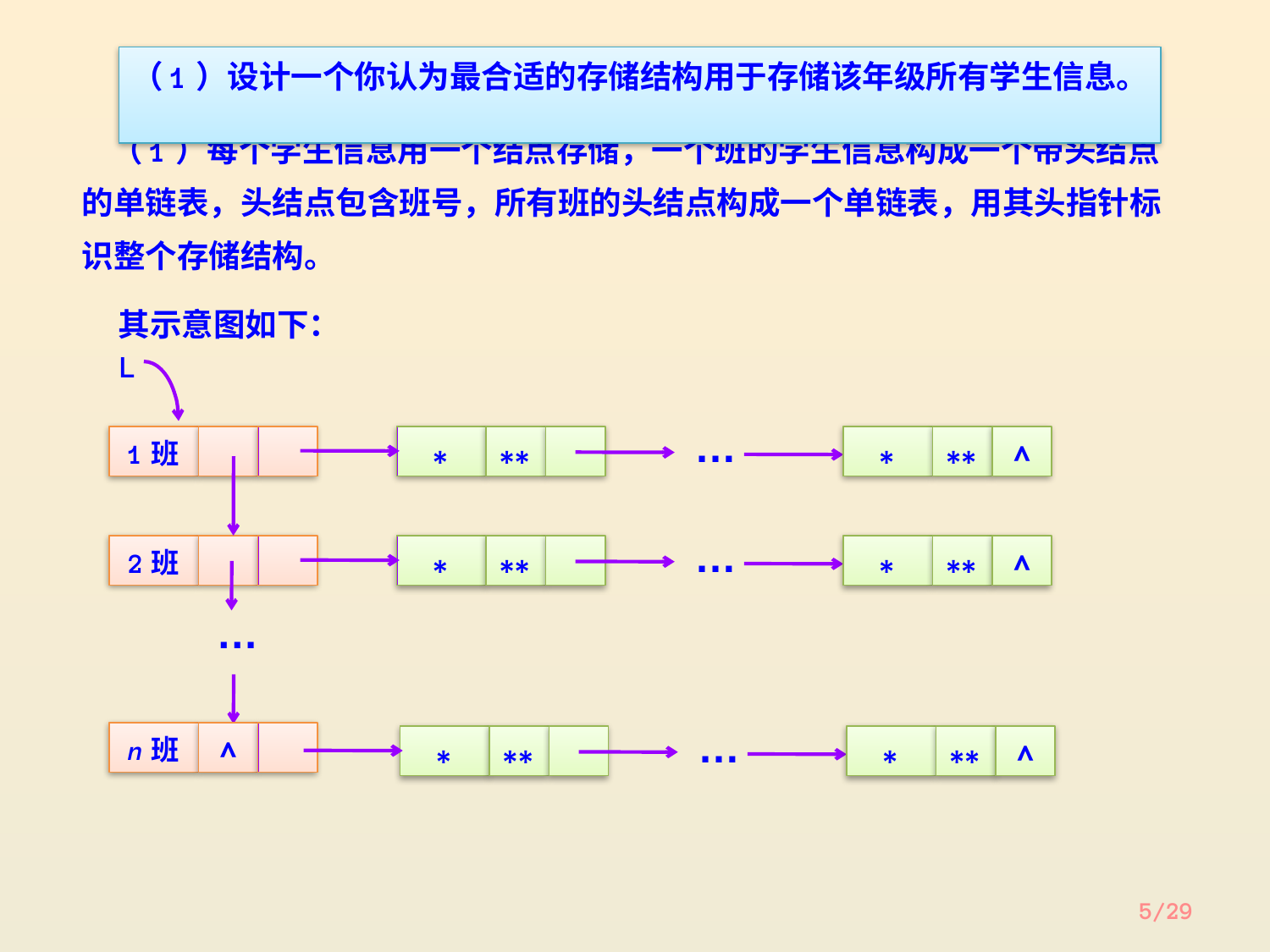

（1）设计一个你认为最合适的存储结构用于存储该年级所有学生信息。
   （1）每个学生信息用一个结点存储，一个班的学生信息构成一个带头结点的单链表，头结点包含班号，所有班的头结点构成一个单链表，用其头指针标识整个存储结构。
    其示意图如下：
L

…
1班

*
**

*
**
∧
…
2班

*
**

*
**
∧
…
…
n班
∧

*
**

*
**
∧
5/29